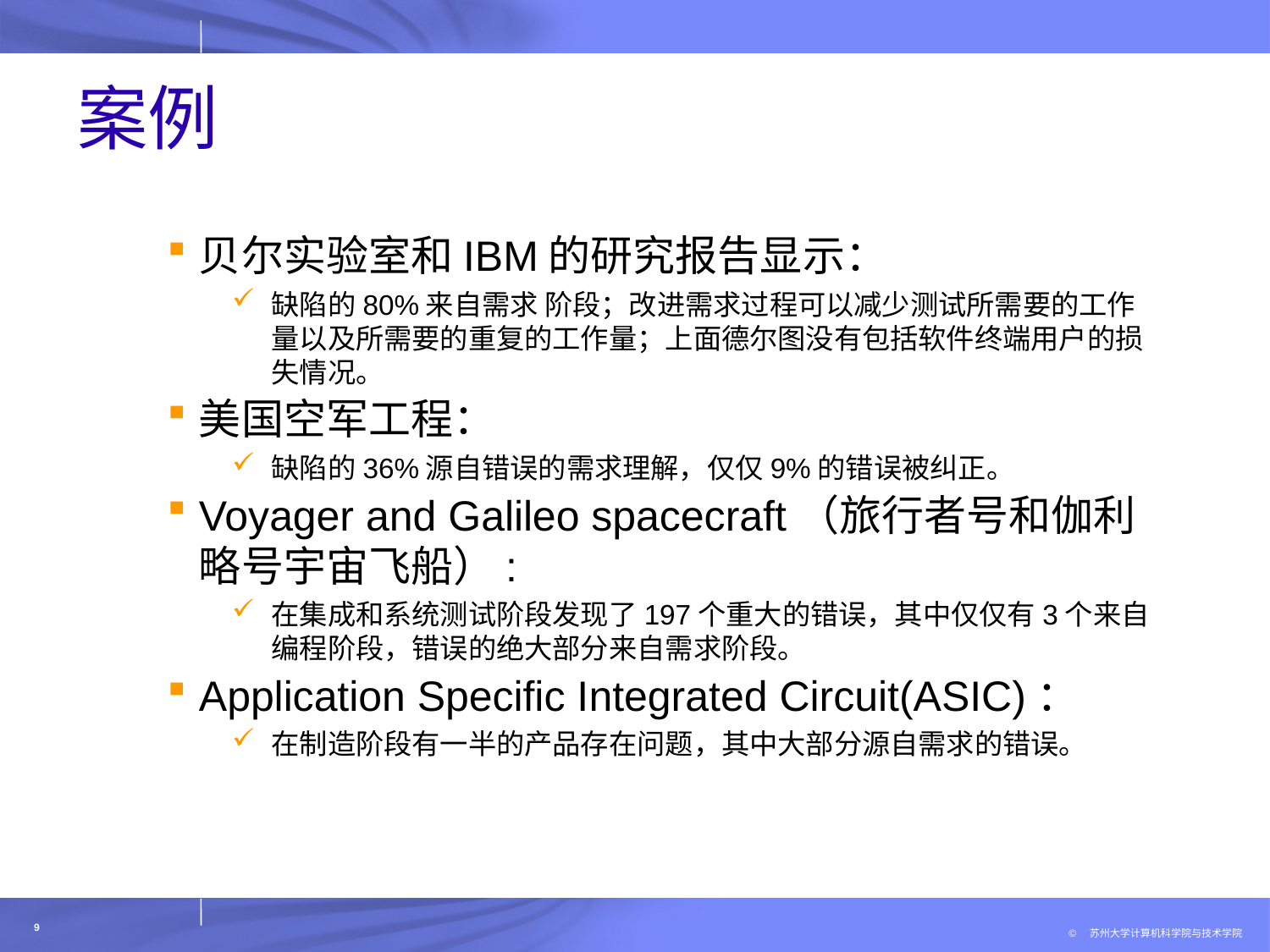

# 案例
贝尔实验室和IBM的研究报告显示：
缺陷的80%来自需求 阶段；改进需求过程可以减少测试所需要的工作量以及所需要的重复的工作量；上面德尔图没有包括软件终端用户的损失情况。
美国空军工程：
缺陷的36%源自错误的需求理解，仅仅9%的错误被纠正。
Voyager and Galileo spacecraft（旅行者号和伽利略号宇宙飞船）:
在集成和系统测试阶段发现了197个重大的错误，其中仅仅有3个来自编程阶段，错误的绝大部分来自需求阶段。
Application Specific Integrated Circuit(ASIC)：
在制造阶段有一半的产品存在问题，其中大部分源自需求的错误。

9